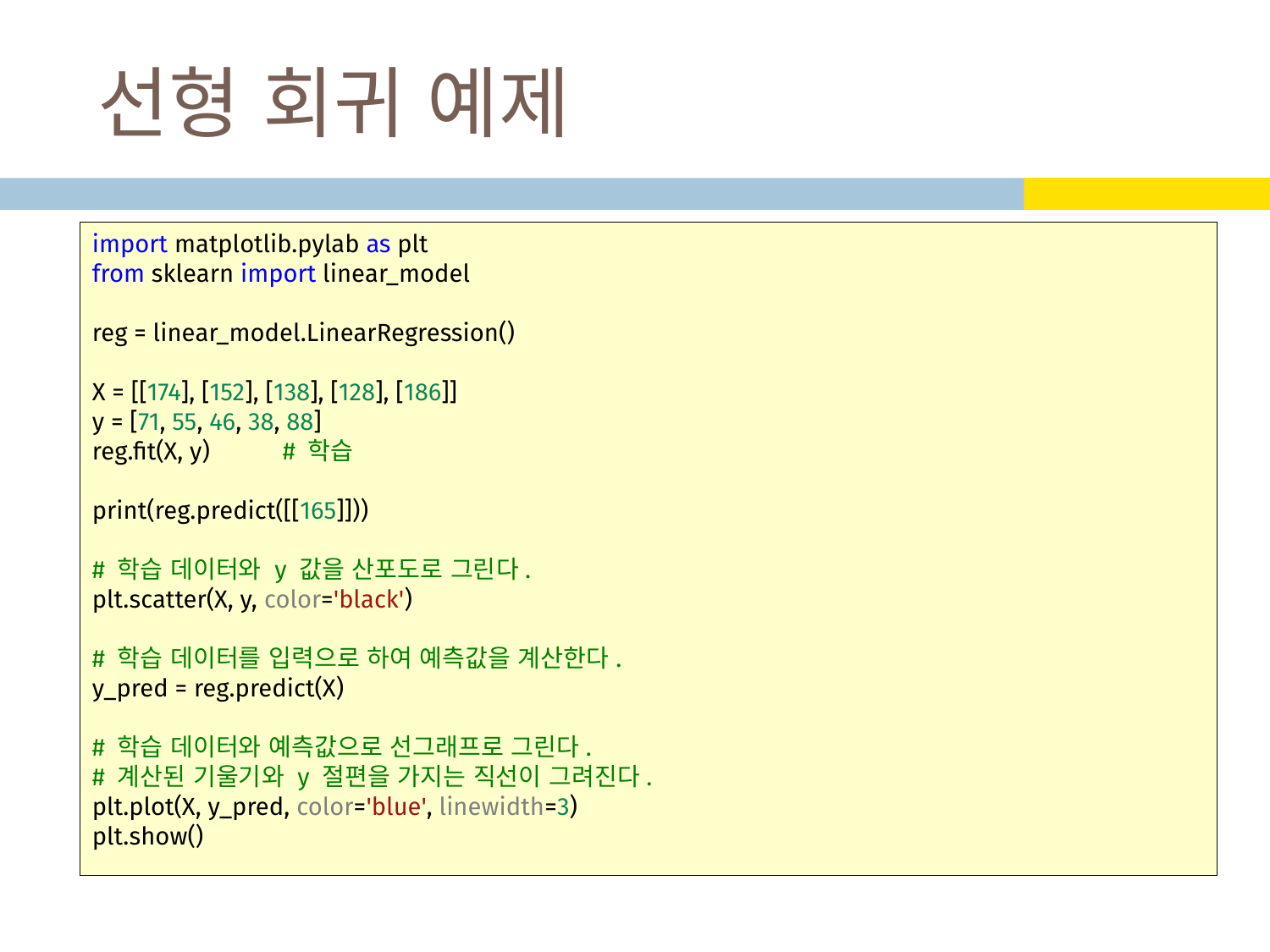

# 선형 회귀 예제
import matplotlib.pylab as plt
from sklearn import linear_model
reg = linear_model.LinearRegression()
X = [[174], [152], [138], [128], [186]]
y = [71, 55, 46, 38, 88]
reg.fit(X, y)           # 학습
print(reg.predict([[165]]))
# 학습 데이터와 y 값을 산포도로 그린다.
plt.scatter(X, y, color='black')
# 학습 데이터를 입력으로 하여 예측값을 계산한다.
y_pred = reg.predict(X)
# 학습 데이터와 예측값으로 선그래프로 그린다.
# 계산된 기울기와 y 절편을 가지는 직선이 그려진다.
plt.plot(X, y_pred, color='blue', linewidth=3)
plt.show()